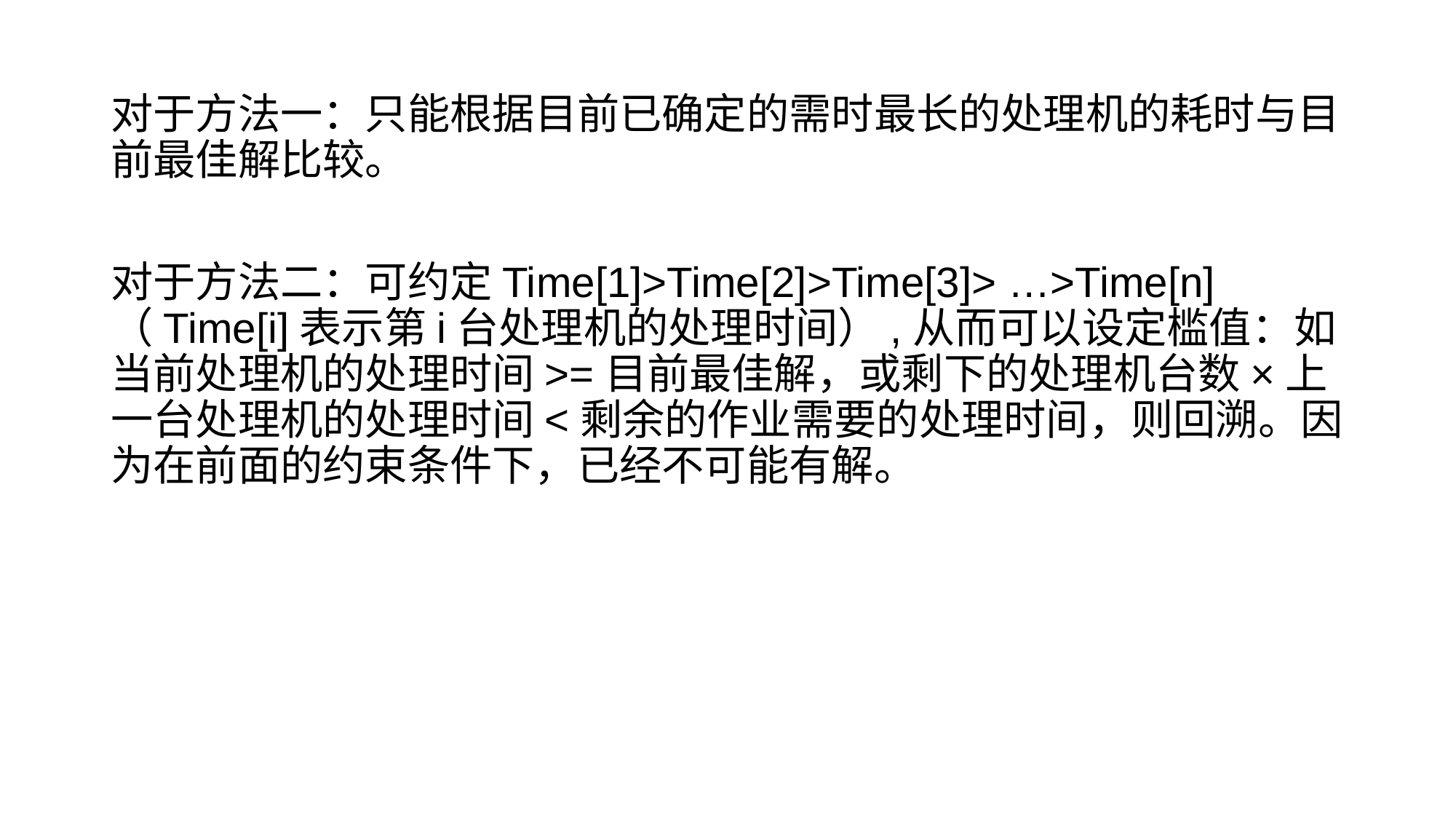

对于方法一：只能根据目前已确定的需时最长的处理机的耗时与目前最佳解比较。

对于方法二：可约定Time[1]>Time[2]>Time[3]> …>Time[n]（Time[i]表示第i台处理机的处理时间）,从而可以设定槛值：如当前处理机的处理时间>=目前最佳解，或剩下的处理机台数×上一台处理机的处理时间<剩余的作业需要的处理时间，则回溯。因为在前面的约束条件下，已经不可能有解。